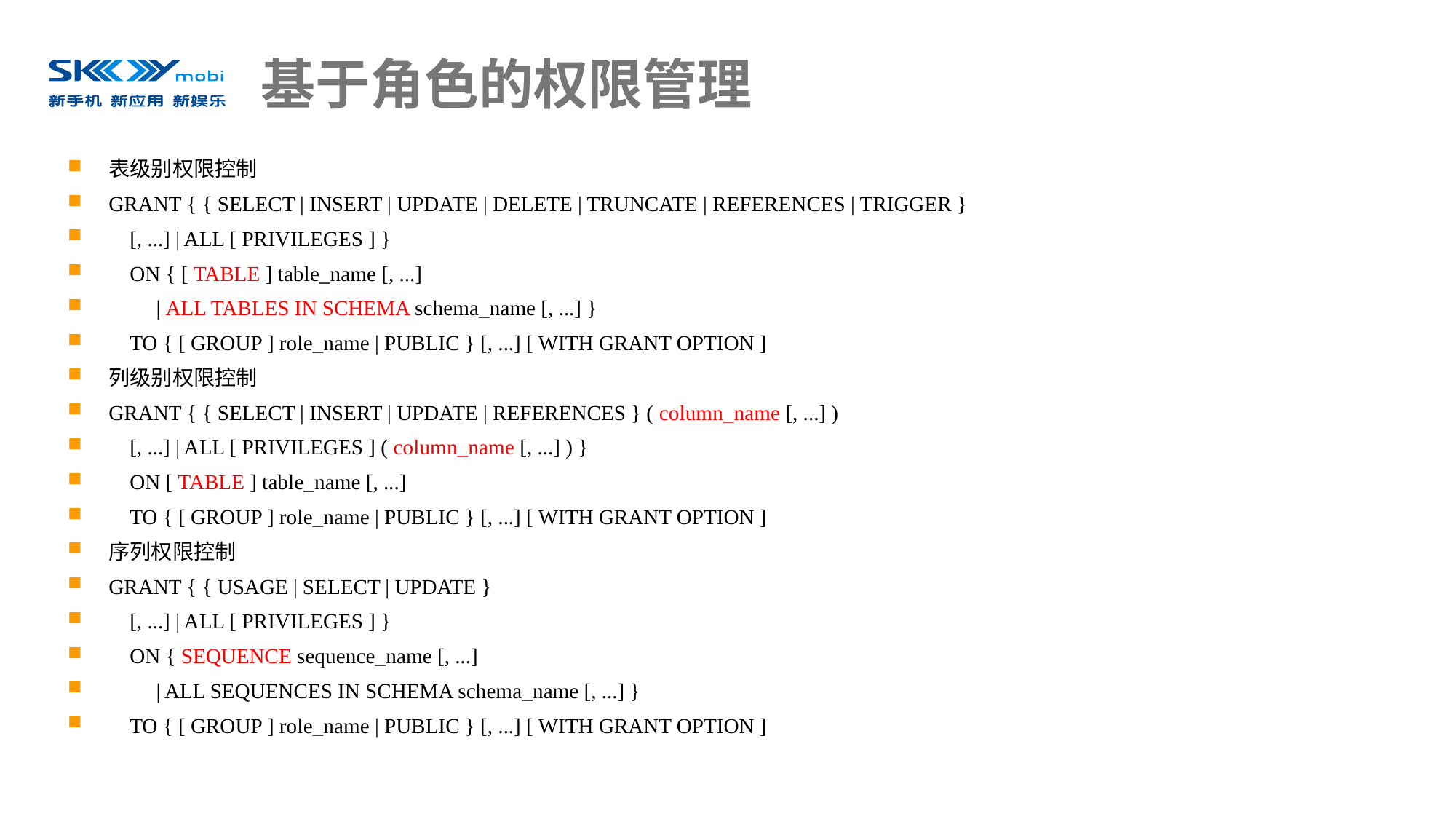

# 基于角色的权限管理
表级别权限控制
GRANT { { SELECT | INSERT | UPDATE | DELETE | TRUNCATE | REFERENCES | TRIGGER }
    [, ...] | ALL [ PRIVILEGES ] }
    ON { [ TABLE ] table_name [, ...]
         | ALL TABLES IN SCHEMA schema_name [, ...] }
    TO { [ GROUP ] role_name | PUBLIC } [, ...] [ WITH GRANT OPTION ]
列级别权限控制
GRANT { { SELECT | INSERT | UPDATE | REFERENCES } ( column_name [, ...] )
    [, ...] | ALL [ PRIVILEGES ] ( column_name [, ...] ) }
    ON [ TABLE ] table_name [, ...]
    TO { [ GROUP ] role_name | PUBLIC } [, ...] [ WITH GRANT OPTION ]
序列权限控制
GRANT { { USAGE | SELECT | UPDATE }
    [, ...] | ALL [ PRIVILEGES ] }
    ON { SEQUENCE sequence_name [, ...]
         | ALL SEQUENCES IN SCHEMA schema_name [, ...] }
    TO { [ GROUP ] role_name | PUBLIC } [, ...] [ WITH GRANT OPTION ]